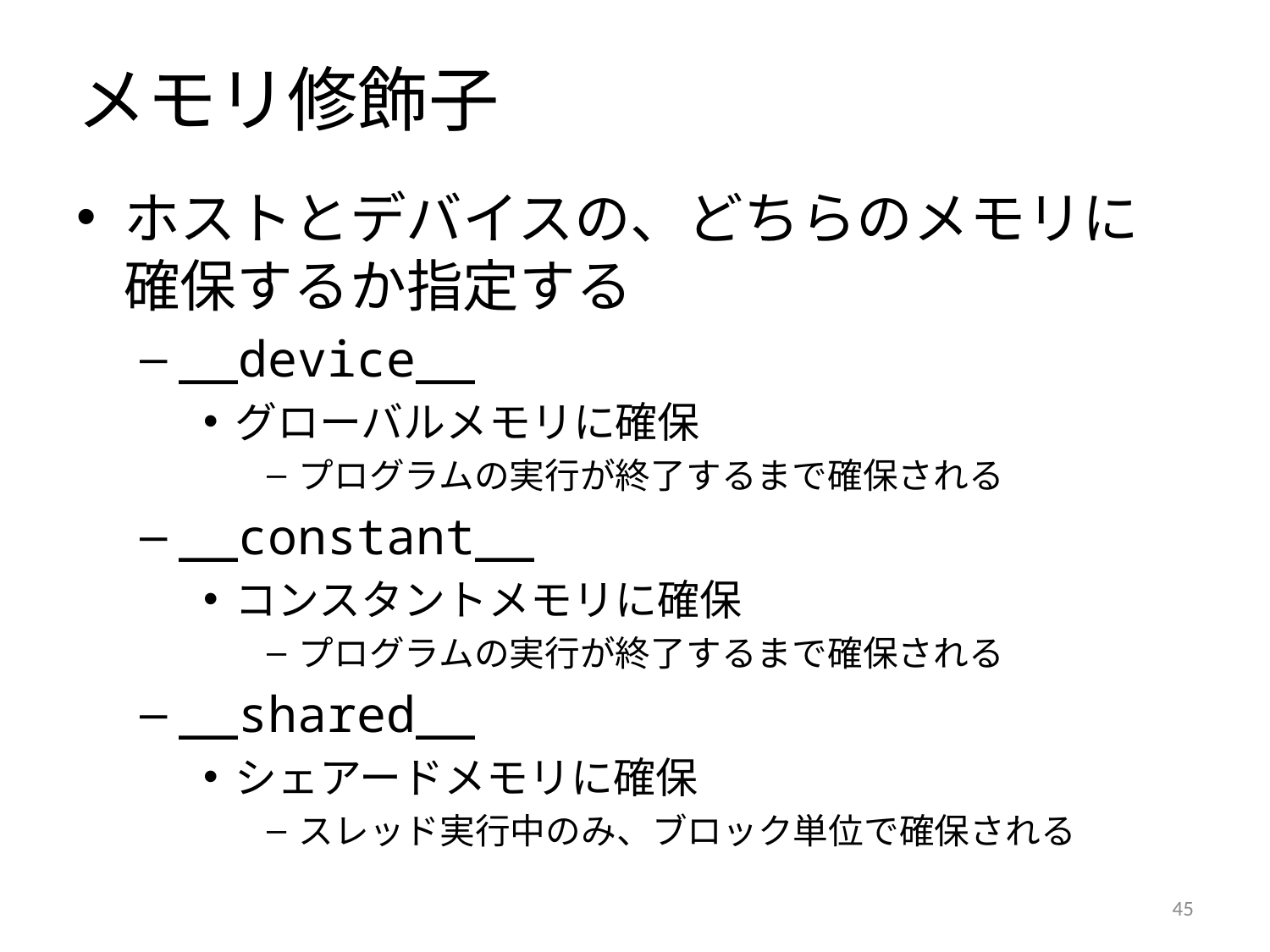

# メモリ修飾子
ホストとデバイスの、どちらのメモリに確保するか指定する
__device__
グローバルメモリに確保
プログラムの実行が終了するまで確保される
__constant__
コンスタントメモリに確保
プログラムの実行が終了するまで確保される
__shared__
シェアードメモリに確保
スレッド実行中のみ、ブロック単位で確保される

45